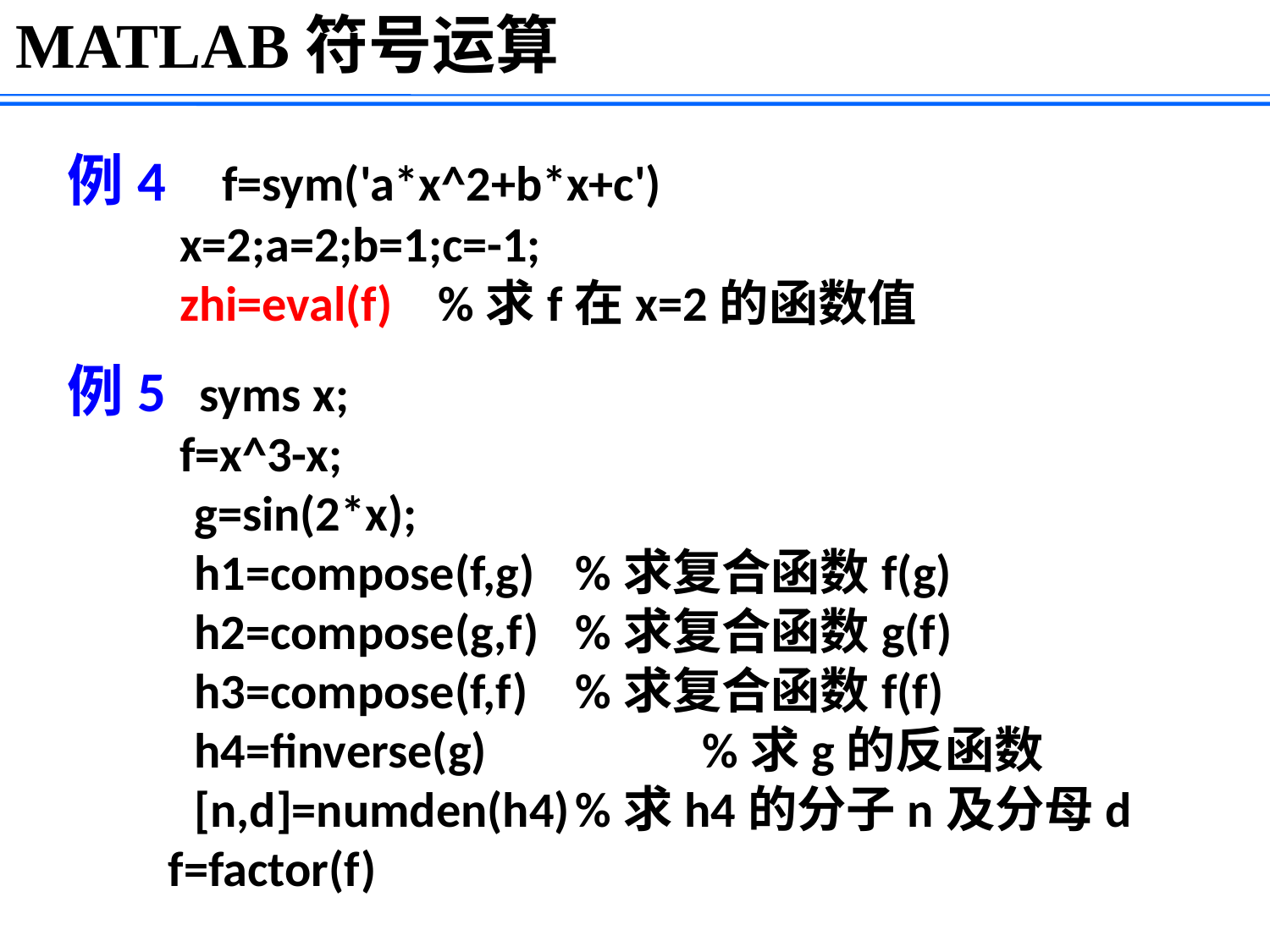

MATLAB符号运算

例4     f=sym('a*x^2+b*x+c')
          x=2;a=2;b=1;c=-1;
          zhi=eval(f)    %求f在x=2的函数值
例5   syms x;
          f=x^3-x;
	g=sin(2*x);
	h1=compose(f,g)	%求复合函数f(g)
	h2=compose(g,f)	%求复合函数g(f)
	h3=compose(f,f)	%求复合函数f(f)
	h4=finverse(g)		%求g的反函数
	[n,d]=numden(h4)	%求h4的分子n及分母d
         f=factor(f)